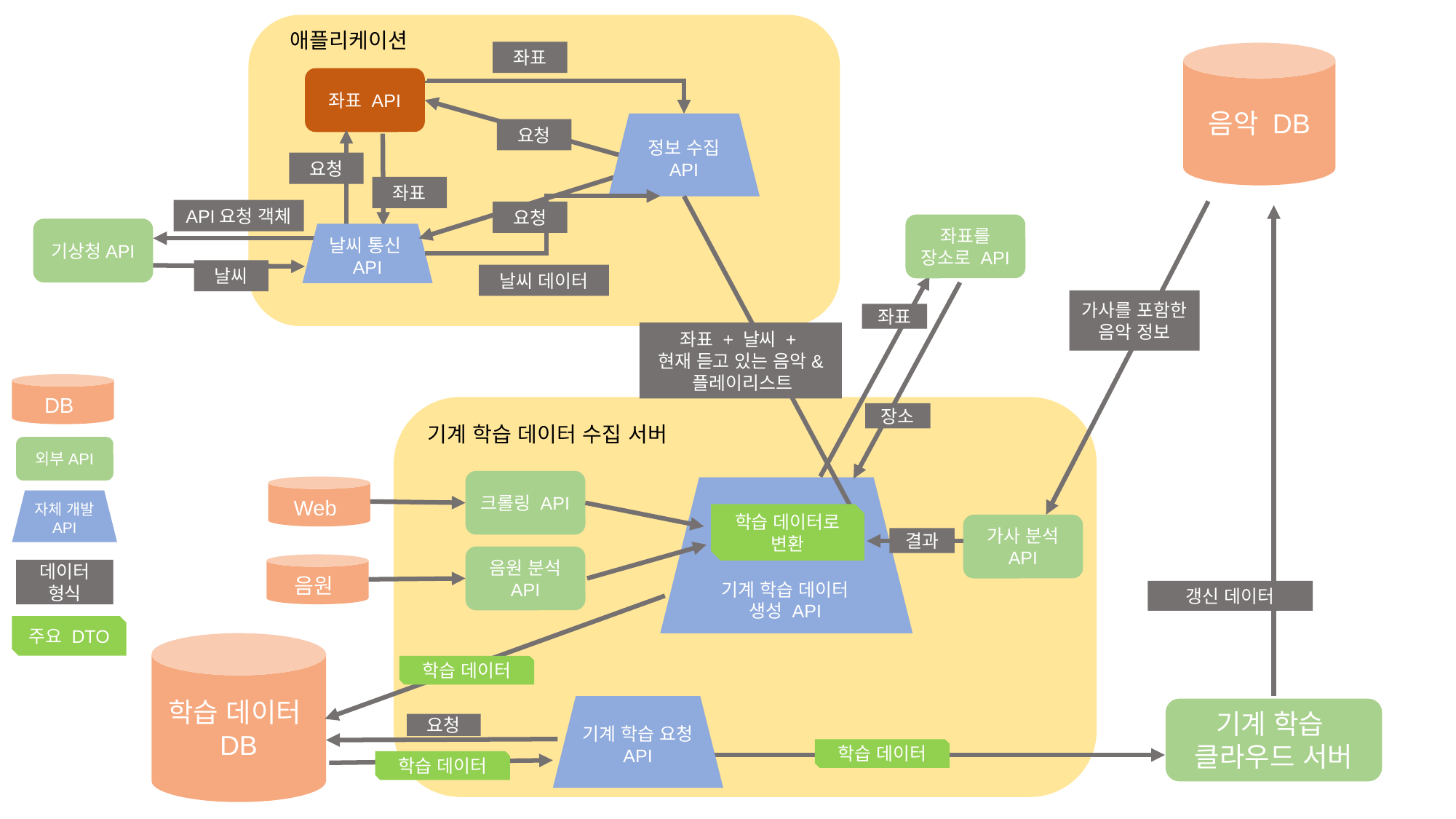

애플리케이션
좌표
음악 DB
좌표 API
정보 수집 API
요청
요청
좌표
API요청 객체
요청
좌표를 장소로 API
기상청API
날씨 통신API
날씨
날씨 데이터
가사를 포함한 음악 정보
좌표
좌표 + 날씨 +
현재 듣고 있는 음악&
 플레이리스트
DB

장소
기계 학습 데이터 수집 서버
외부API
크롤링 API
Web

자체 개발 API
학습 데이터로 변환
가사 분석 API
결과
음원 분석 API
음원
데이터 형식
기계 학습 데이터 생성 API
갱신 데이터
주요 DTO
학습 데이터
DB
학습 데이터

기계 학습
클라우드 서버
요청
기계 학습 요청 API
학습 데이터
학습 데이터